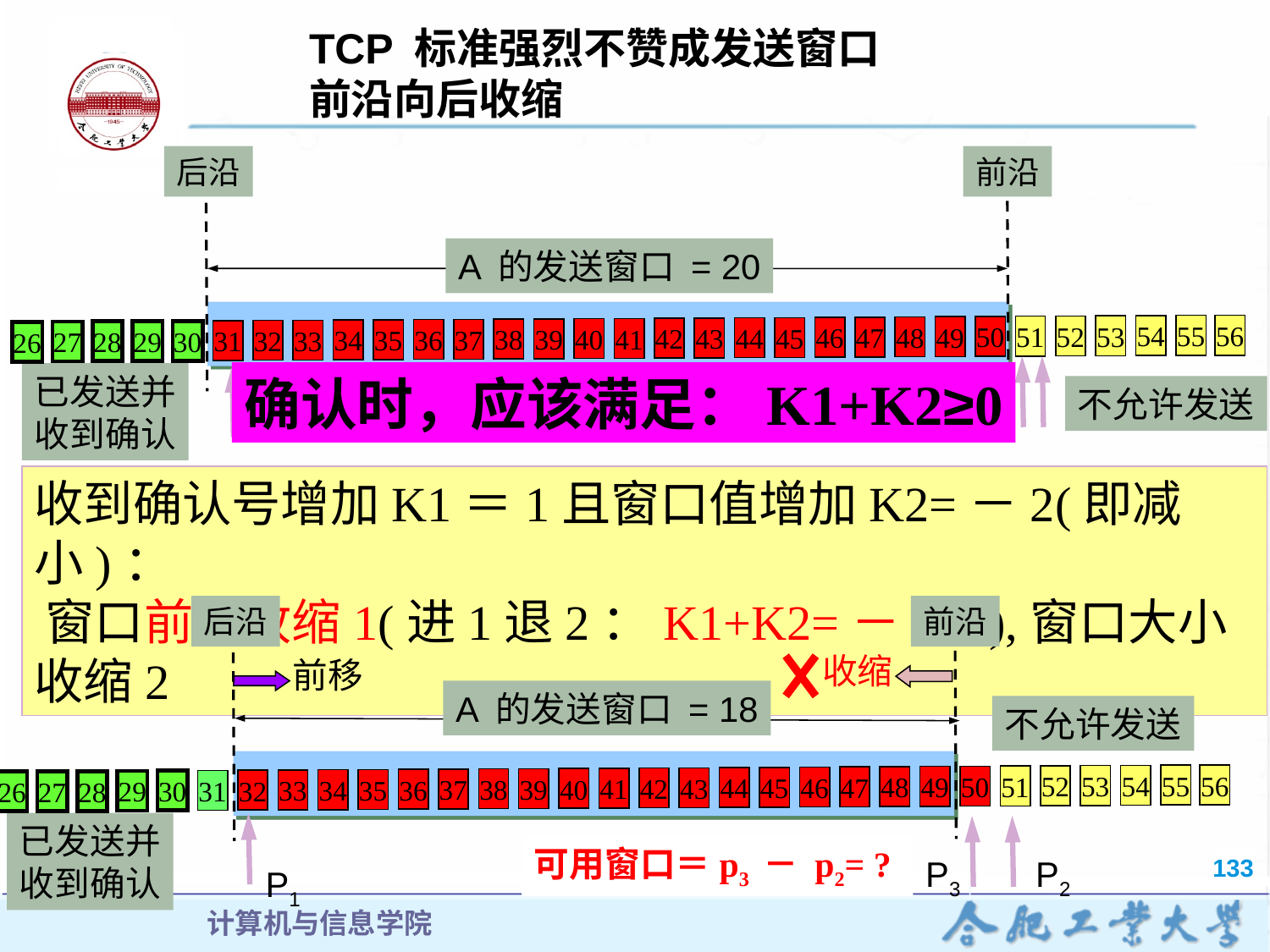

TCP 标准强烈不赞成发送窗口前沿向后收缩
后沿
前沿

A 的发送窗口 = 20

55
56
54
53
52
51
50
49
48
47
46
45
44
43
42
41
40
39
38
37
36
35
34
33
32
31
30
29
28
27
26

确认时，应该满足：K1+K2≥0
已发送并
收到确认

不允许发送
可用窗口＝0
收到确认号增加K1＝1且窗口值增加K2=－2(即减小)：
 窗口前沿收缩1(进1退2：K1+K2=－1<0),窗口大小收缩2
后沿
前沿
前移

A 的发送窗口 = 18
不允许发送

55
56
54
53
52
51
50
49
48
47
46
45
44
43
42
41
40
39
38
37
36
35
34
33
32
31
30
29
28
27
26
已发送并
收到确认

P3
P2
P1
收缩

可用窗口＝p3 － p2= ?